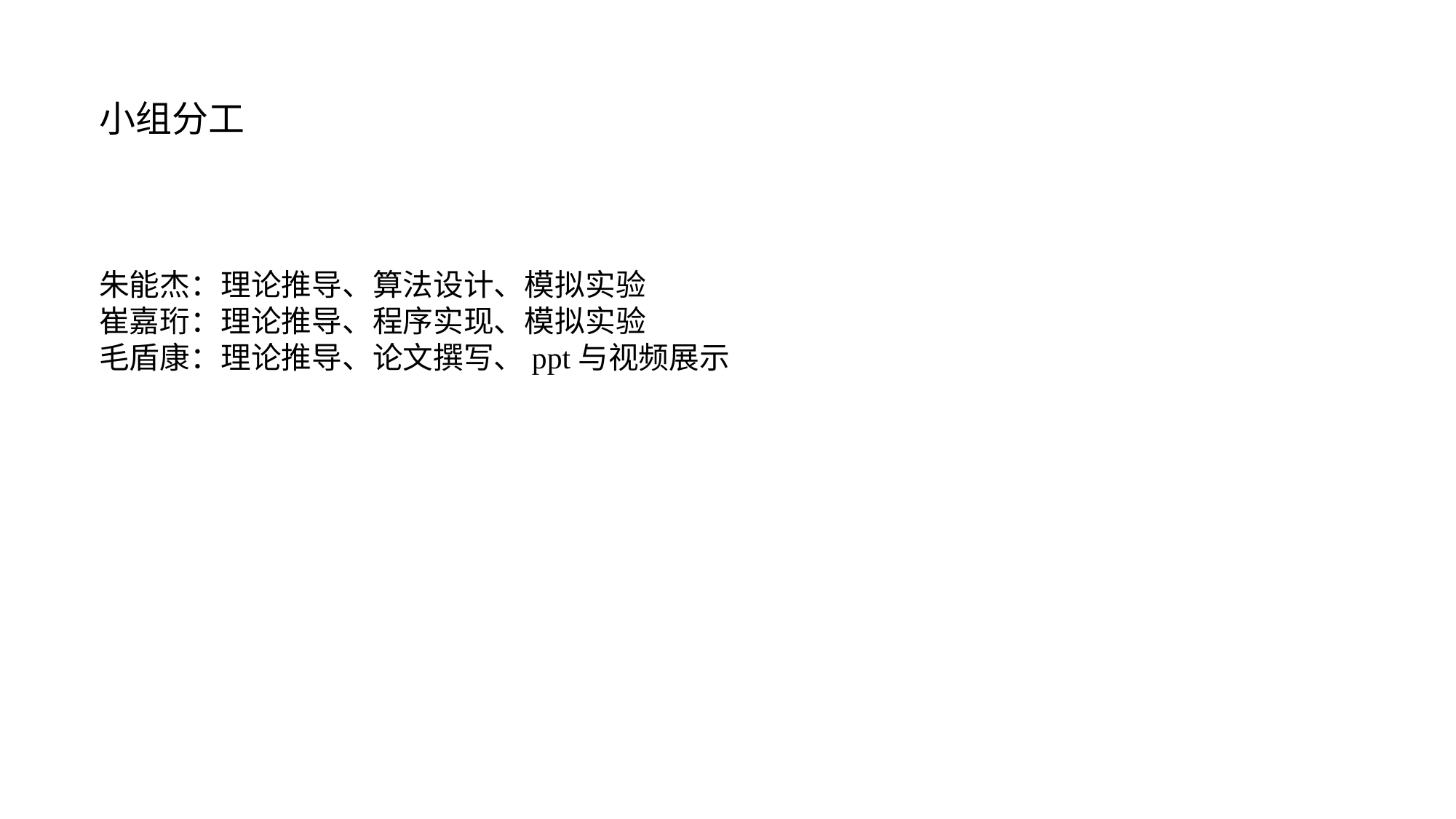

小组分工
朱能杰：理论推导、算法设计、模拟实验
崔嘉珩：理论推导、程序实现、模拟实验
毛盾康：理论推导、论文撰写、ppt与视频展示